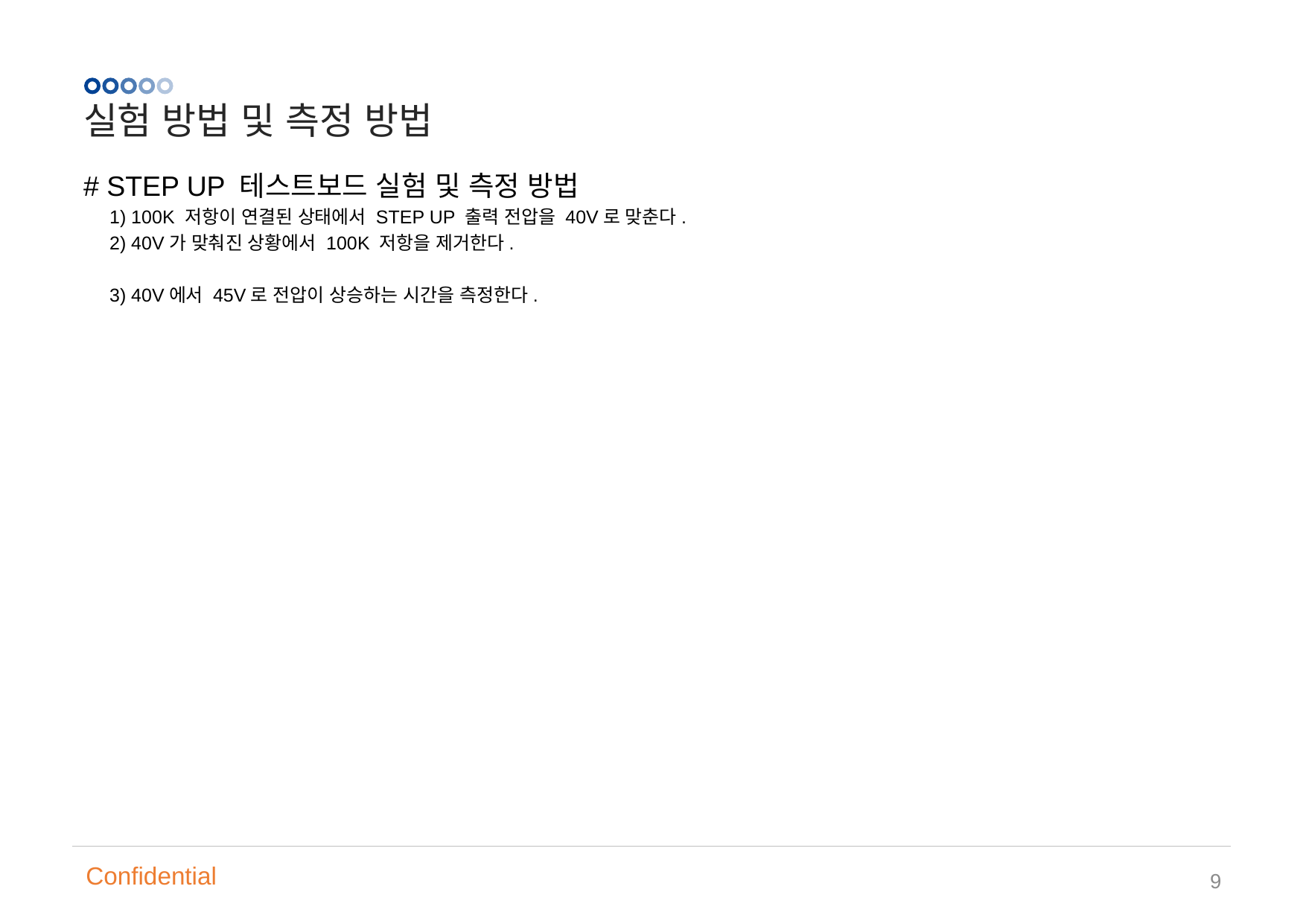

실험 방법 및 측정 방법
# STEP UP 테스트보드 실험 및 측정 방법
     1) 100K 저항이 연결된 상태에서 STEP UP 출력 전압을 40V로 맞춘다.
     2) 40V가 맞춰진 상황에서 100K 저항을 제거한다.

     3) 40V에서 45V로 전압이 상승하는 시간을 측정한다.
9